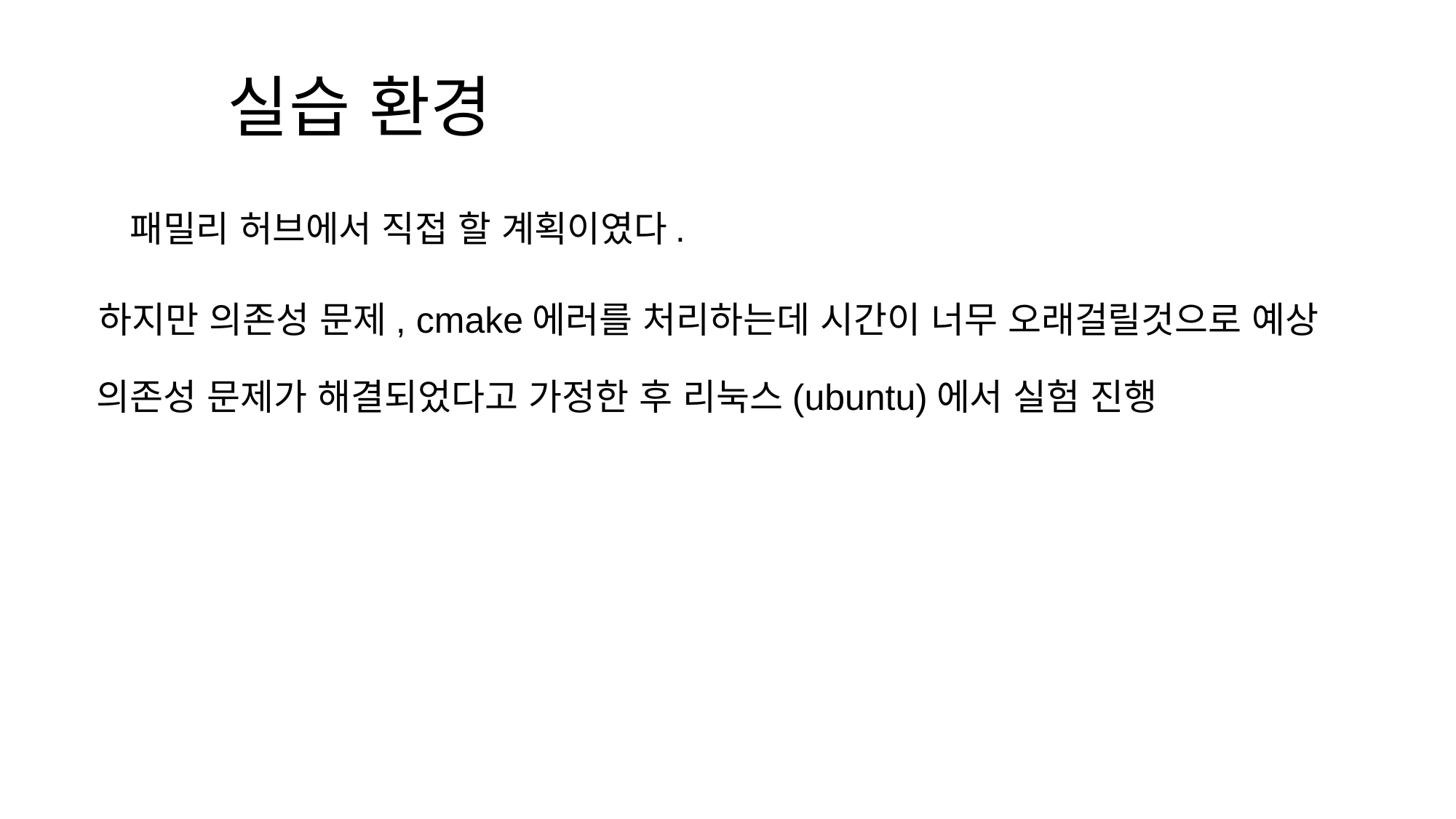

# 실습 환경
패밀리 허브에서 직접 할 계획이였다.
하지만 의존성 문제, cmake에러를 처리하는데 시간이 너무 오래걸릴것으로 예상
의존성 문제가 해결되었다고 가정한 후 리눅스(ubuntu)에서 실험 진행